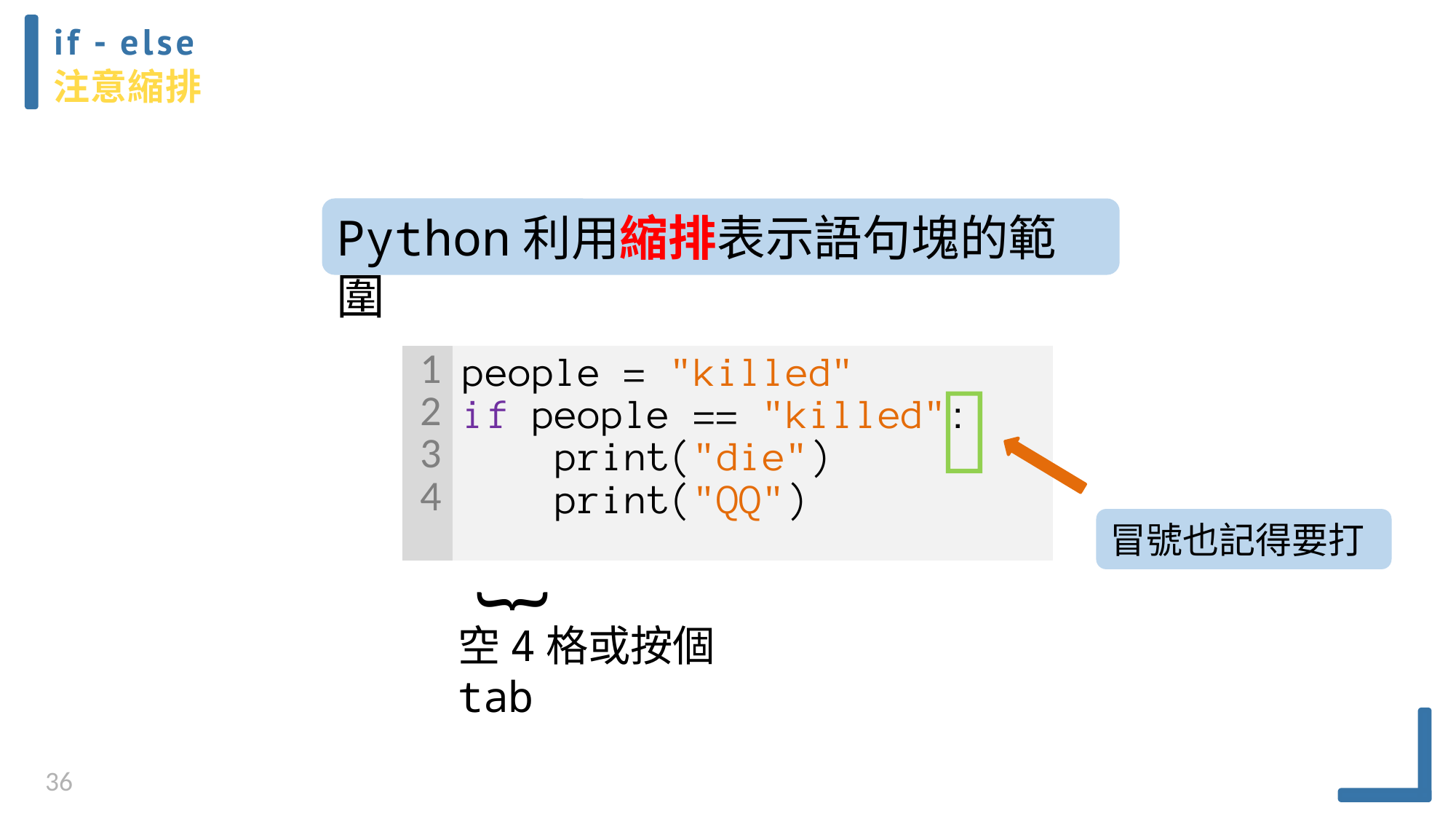

if - else
注意縮排
Python利用縮排表示語句塊的範圍
| 1 234 | people = "killed" if people == "killed": print("die") print("QQ") |
| --- | --- |

冒號也記得要打

}
空4格或按個tab

36